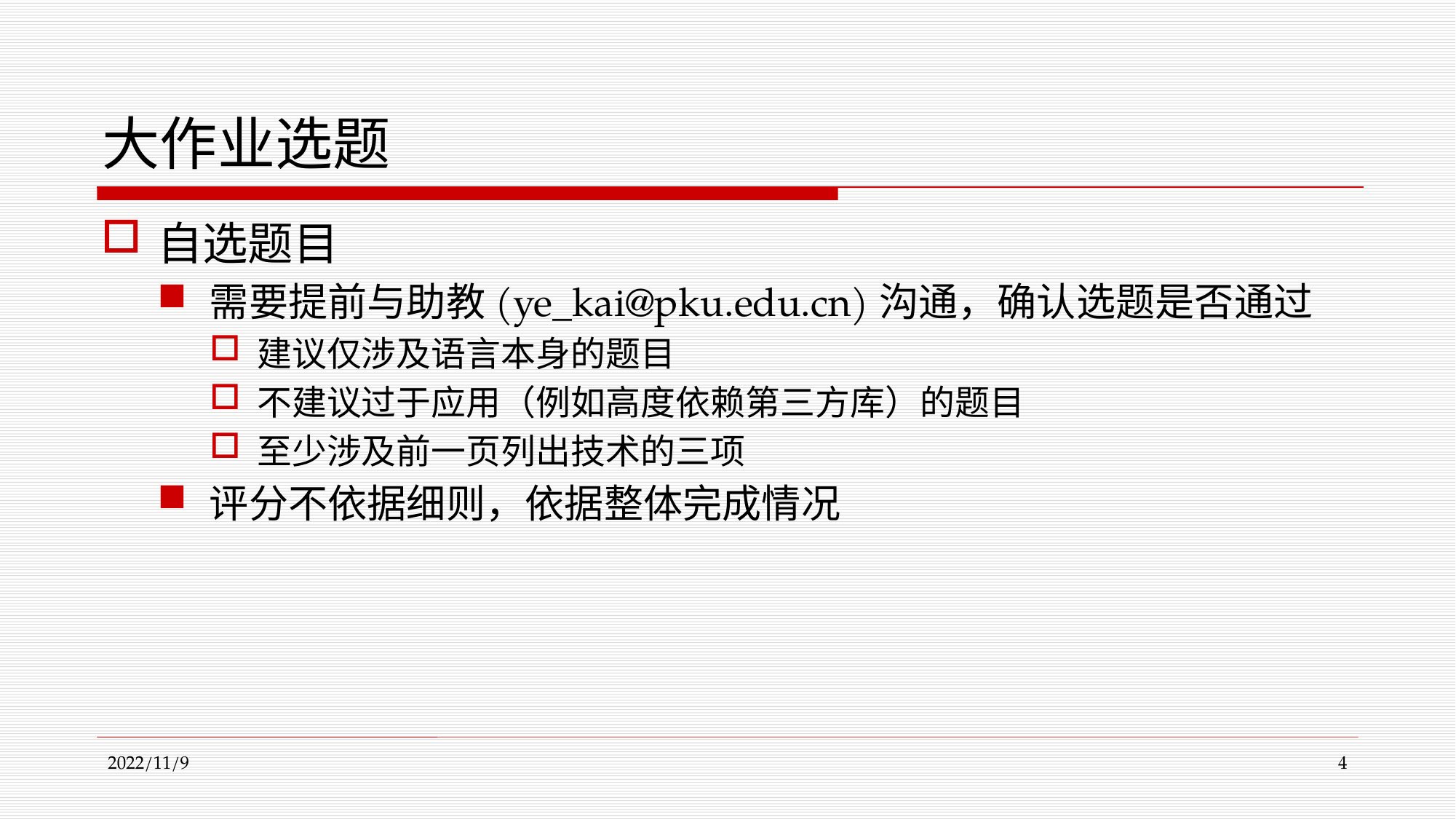

# 大作业选题
自选题目
需要提前与助教(ye_kai@pku.edu.cn)沟通，确认选题是否通过
建议仅涉及语言本身的题目
不建议过于应用（例如高度依赖第三方库）的题目
至少涉及前一页列出技术的三项
评分不依据细则，依据整体完成情况

2022/11/9
4